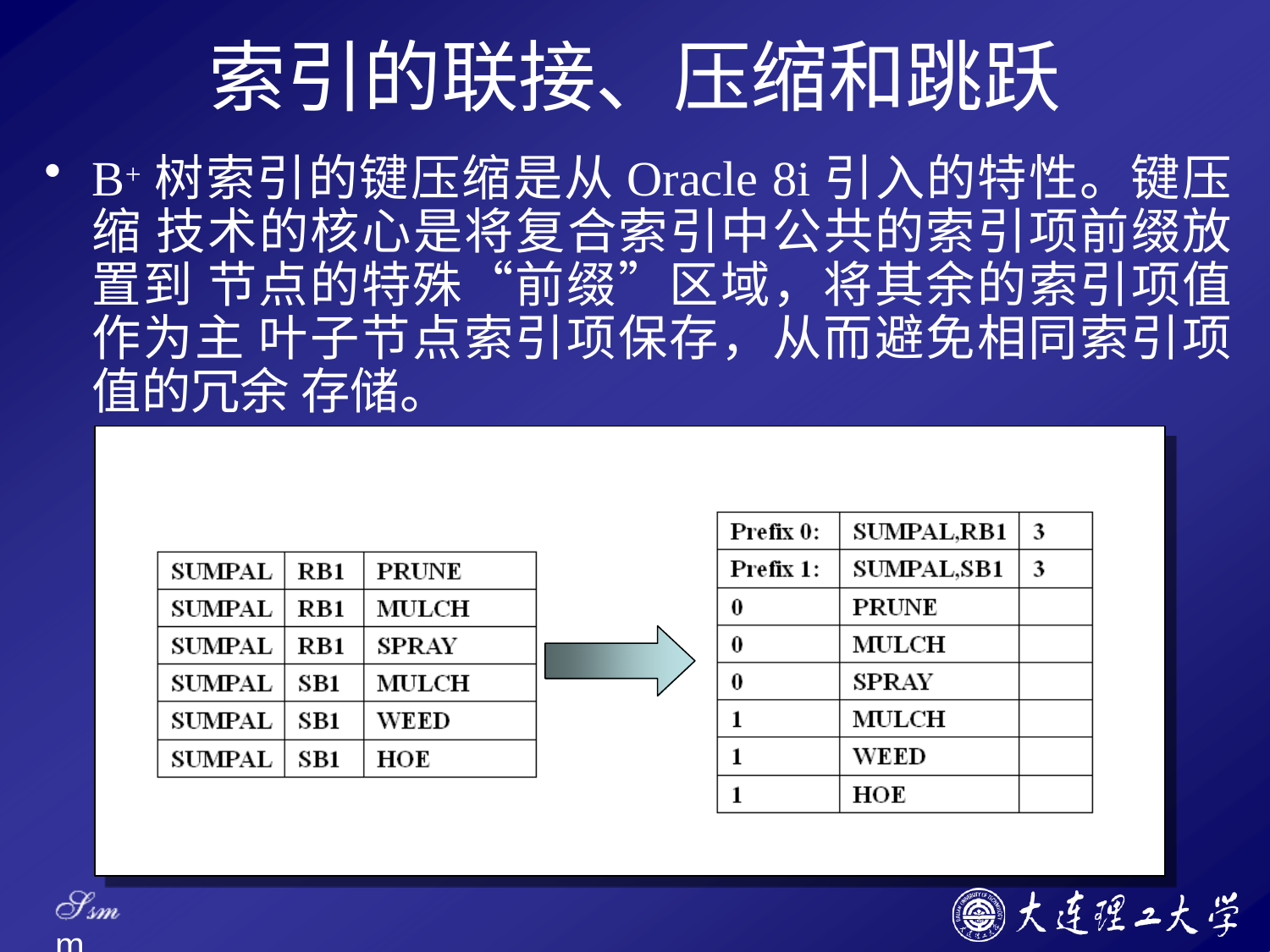

# 索引的联接、压缩和跳跃
B+树索引的键压缩是从Oracle 8i引入的特性。键压缩 技术的核心是将复合索引中公共的索引项前缀放置到 节点的特殊“前缀”区域，将其余的索引项值作为主 叶子节点索引项保存，从而避免相同索引项值的冗余 存储。

Ssm